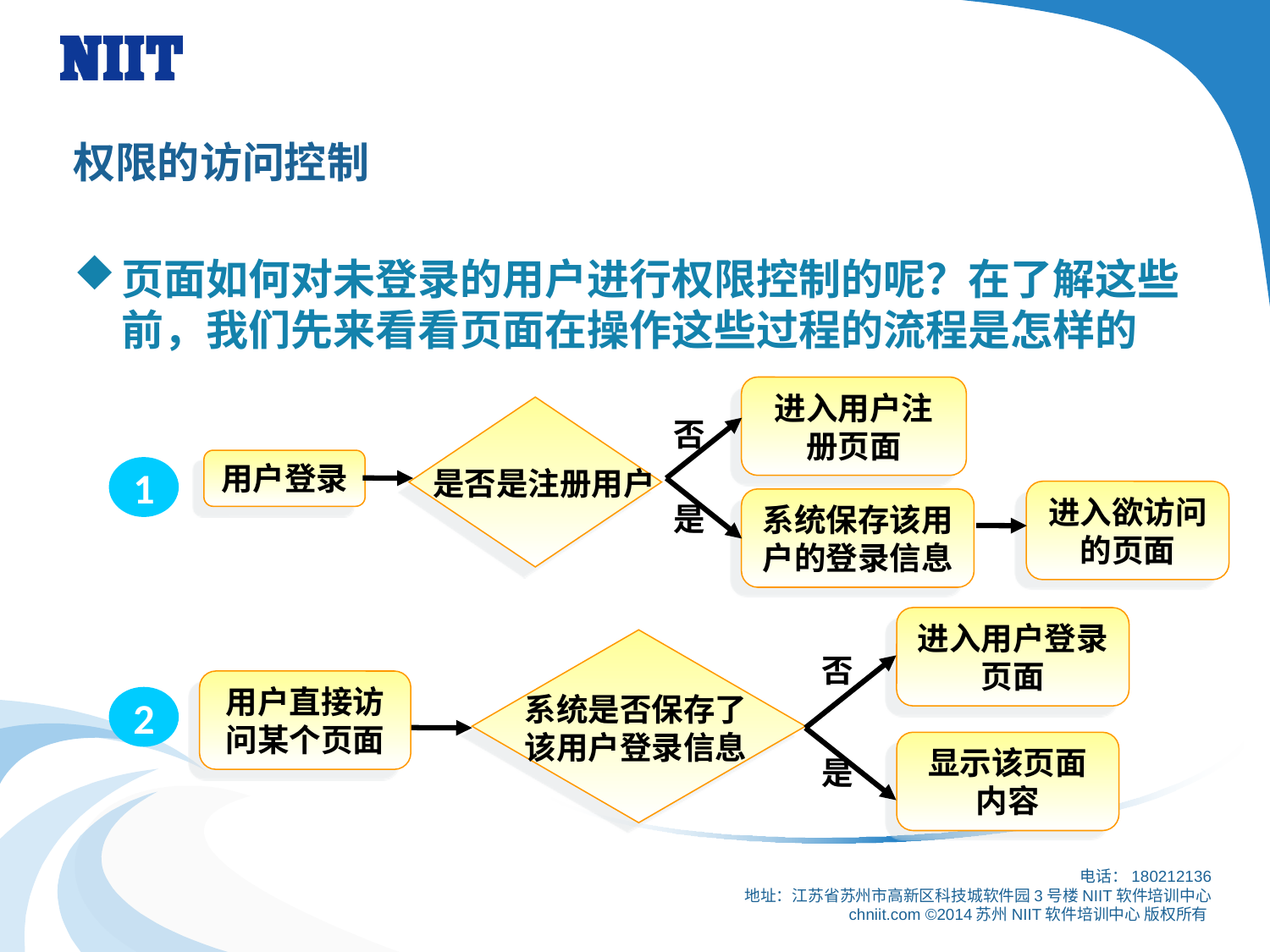

# 权限的访问控制
页面如何对未登录的用户进行权限控制的呢？在了解这些前，我们先来看看页面在操作这些过程的流程是怎样的
进入用户注册页面

否

用户登录
1
是否是注册用户

进入欲访问的页面
系统保存该用户的登录信息
是

进入用户登录页面

否

用户直接访问某个页面
系统是否保存了该用户登录信息
2

显示该页面内容
是